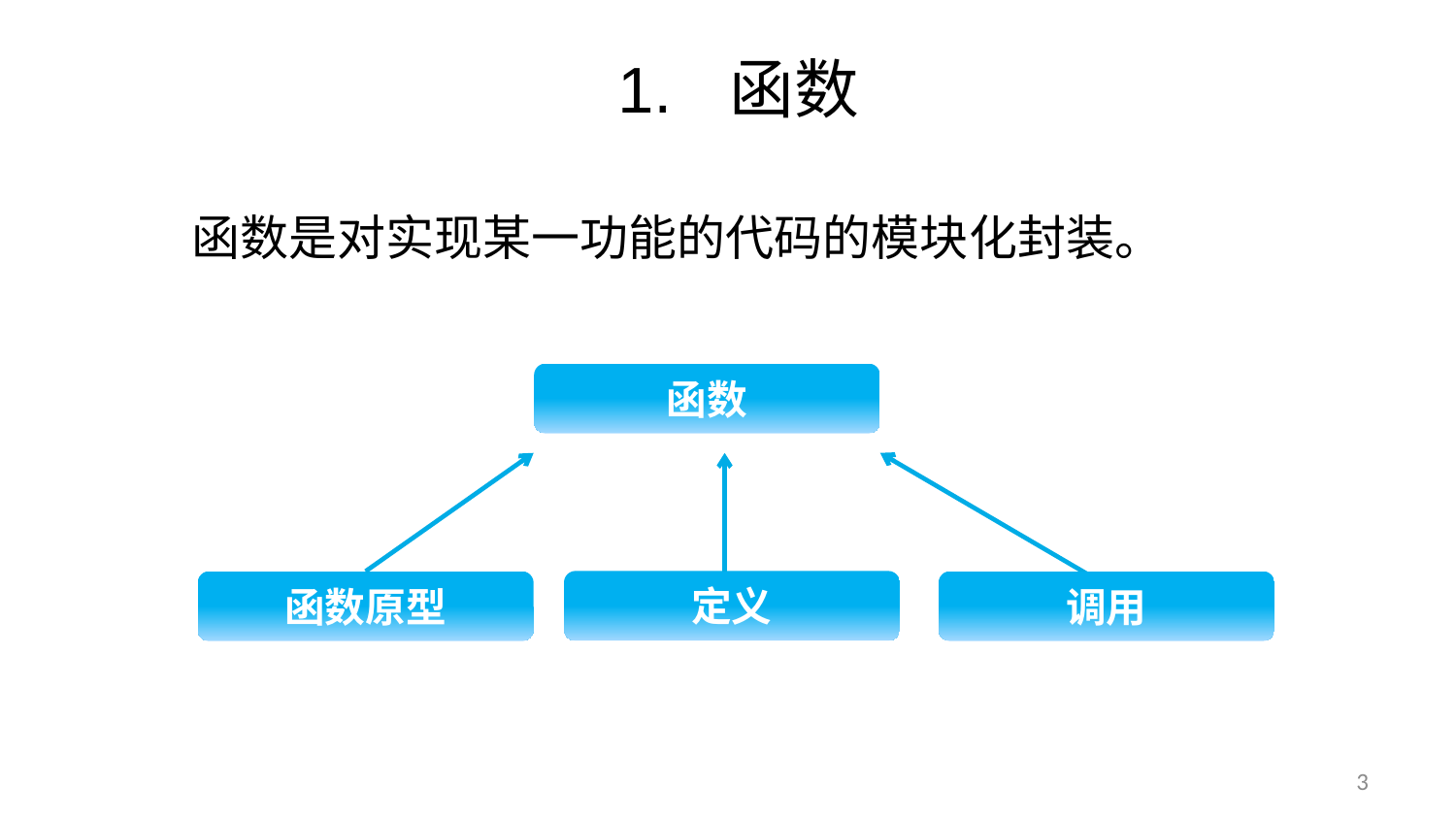

函数
函数是对实现某一功能的代码的模块化封装。
函数
函数原型
定义
调用
3